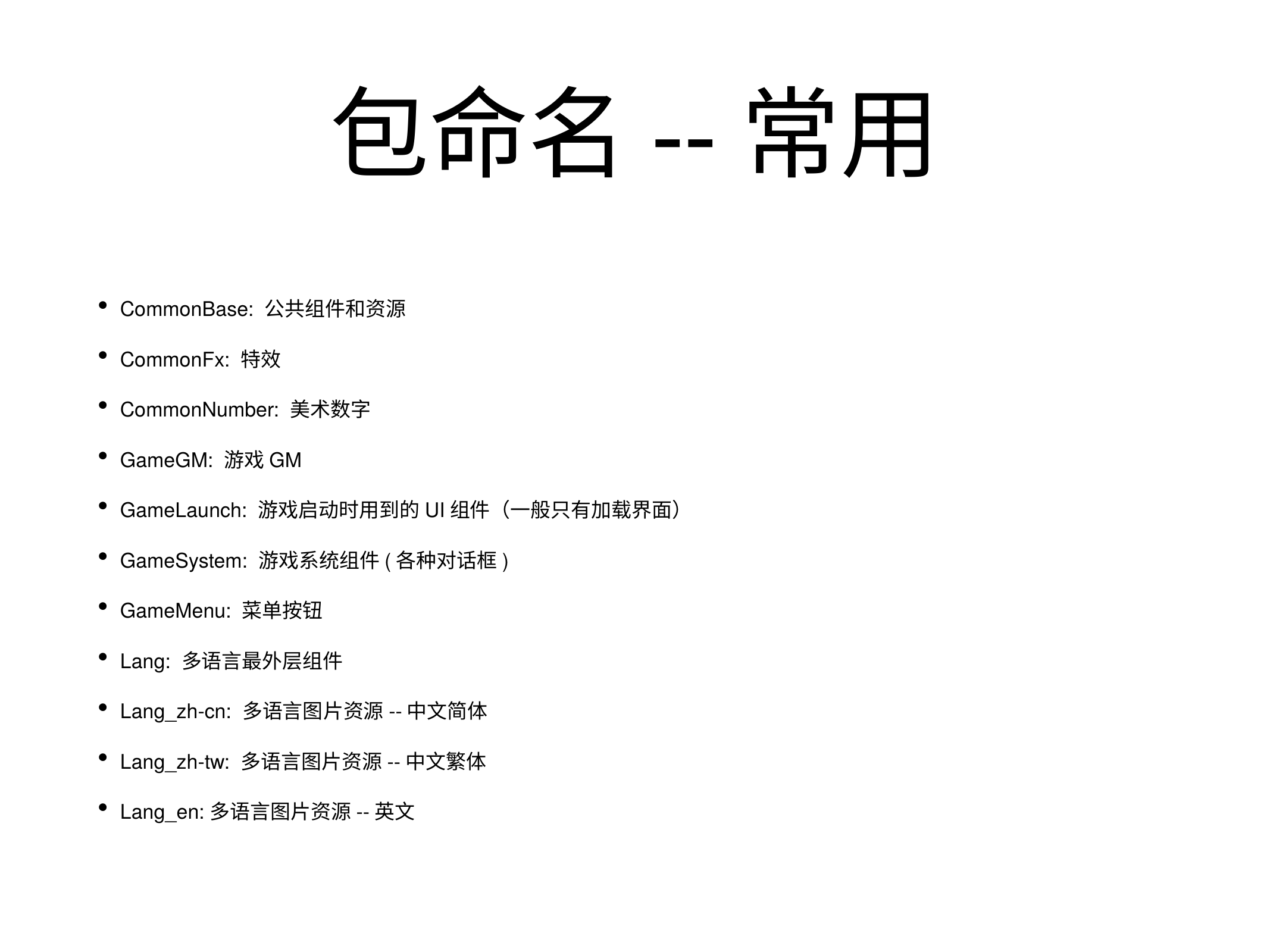

# 包命名--常用
CommonBase: 公共组件和资源
CommonFx: 特效
CommonNumber: 美术数字
GameGM: 游戏GM
GameLaunch: 游戏启动时用到的UI组件（一般只有加载界面）
GameSystem: 游戏系统组件(各种对话框)
GameMenu: 菜单按钮
Lang: 多语言最外层组件
Lang_zh-cn: 多语言图片资源--中文简体
Lang_zh-tw: 多语言图片资源--中文繁体
Lang_en:多语言图片资源--英文